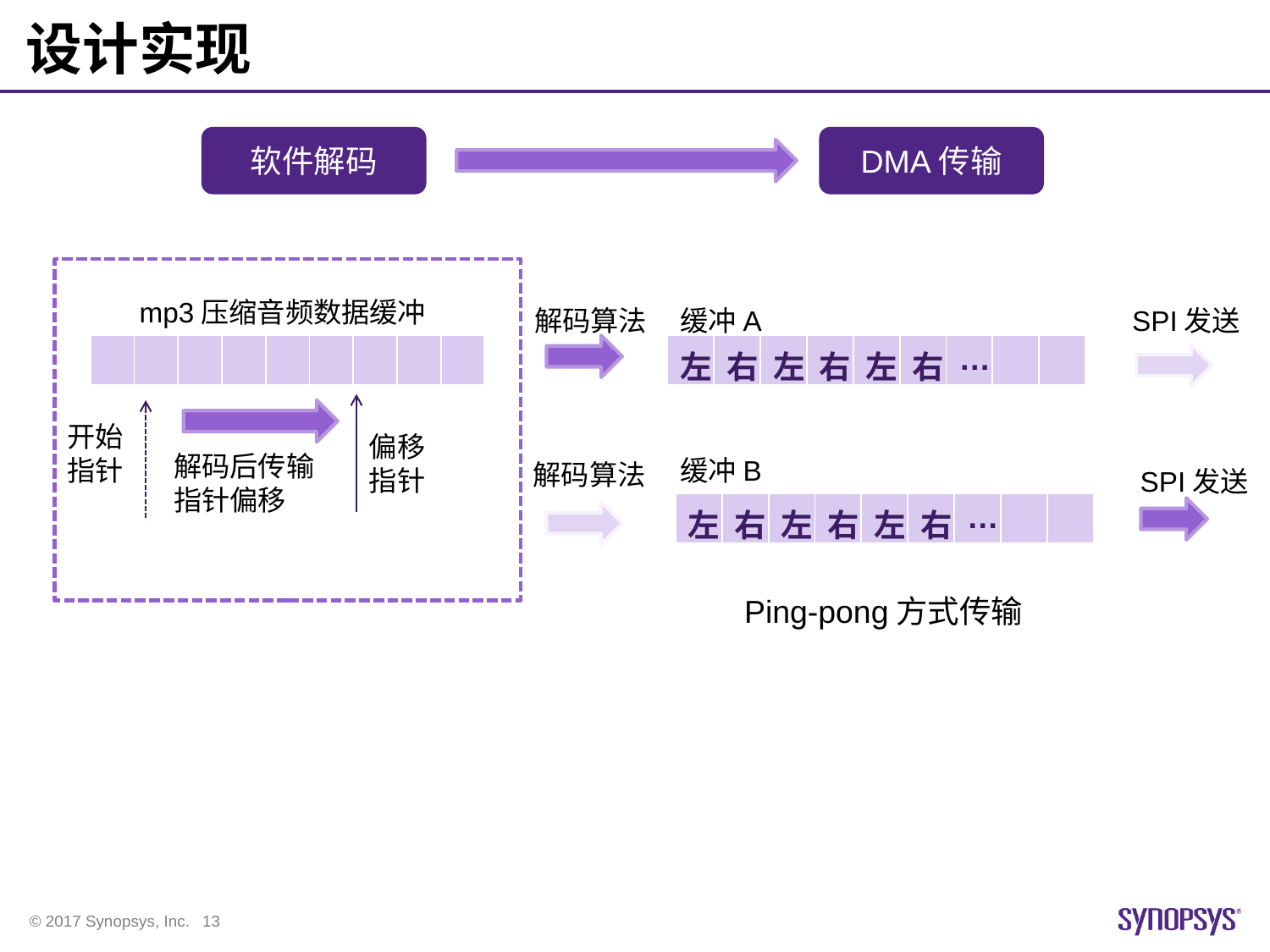

# 设计实现
软件解码
DMA传输

mp3压缩音频数据缓冲
解码算法
缓冲A
SPI发送
|  |  |  |  |  |  |  |  |  |
| --- | --- | --- | --- | --- | --- | --- | --- | --- |

| 左 | 右 | 左 | 右 | 左 | 右 | … |  |  |
| --- | --- | --- | --- | --- | --- | --- | --- | --- |

开始指针
偏移指针
解码后传输指针偏移
缓冲B
解码算法
SPI发送
| 左 | 右 | 左 | 右 | 左 | 右 | … |  |  |
| --- | --- | --- | --- | --- | --- | --- | --- | --- |

Ping-pong方式传输